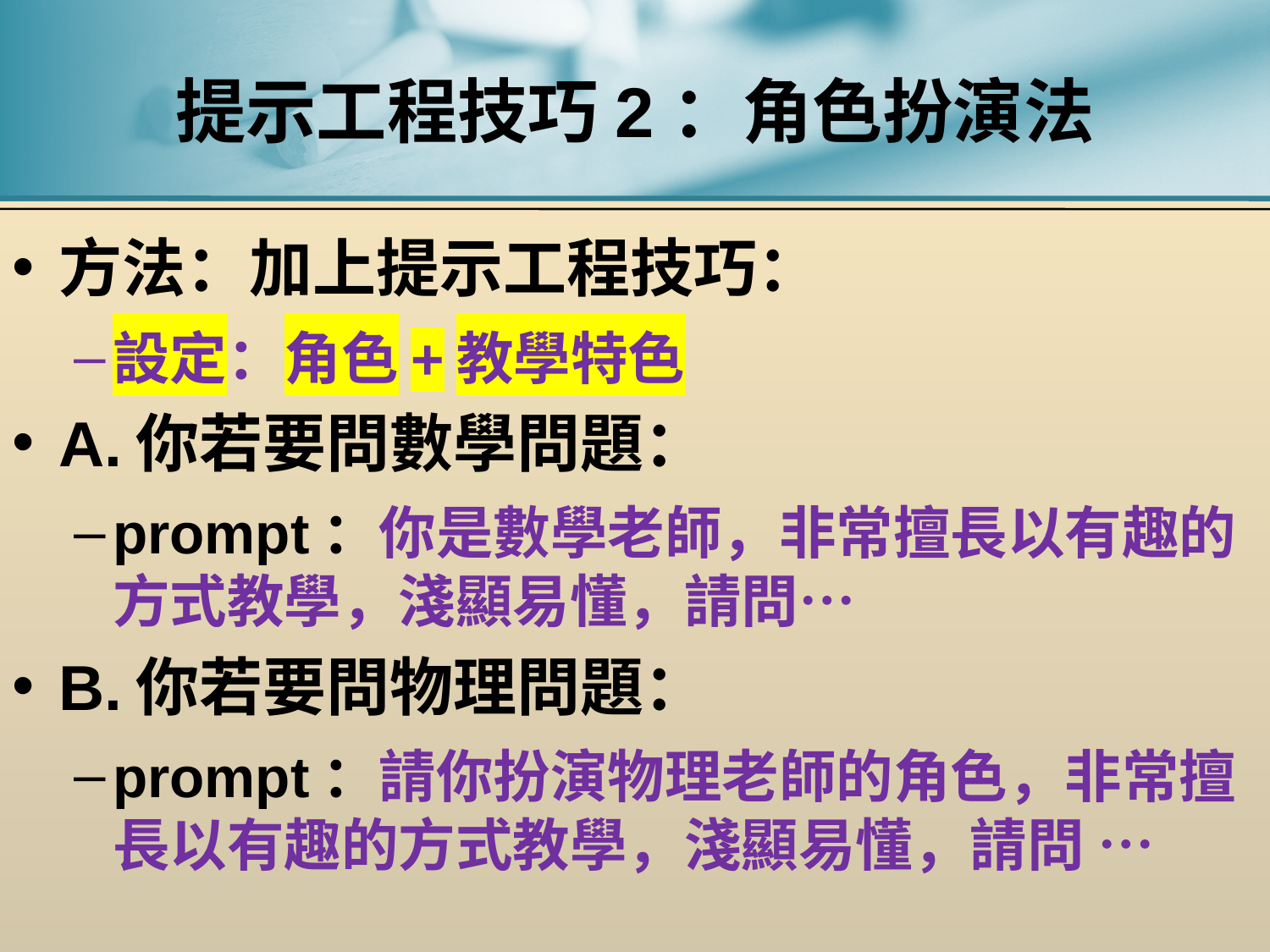

# 提示工程技巧2：角色扮演法
方法：加上提示工程技巧：
設定：角色+教學特色
A.你若要問數學問題：
prompt：你是數學老師，非常擅長以有趣的方式教學，淺顯易懂，請問…
B.你若要問物理問題：
prompt：請你扮演物理老師的角色，非常擅長以有趣的方式教學，淺顯易懂，請問 …